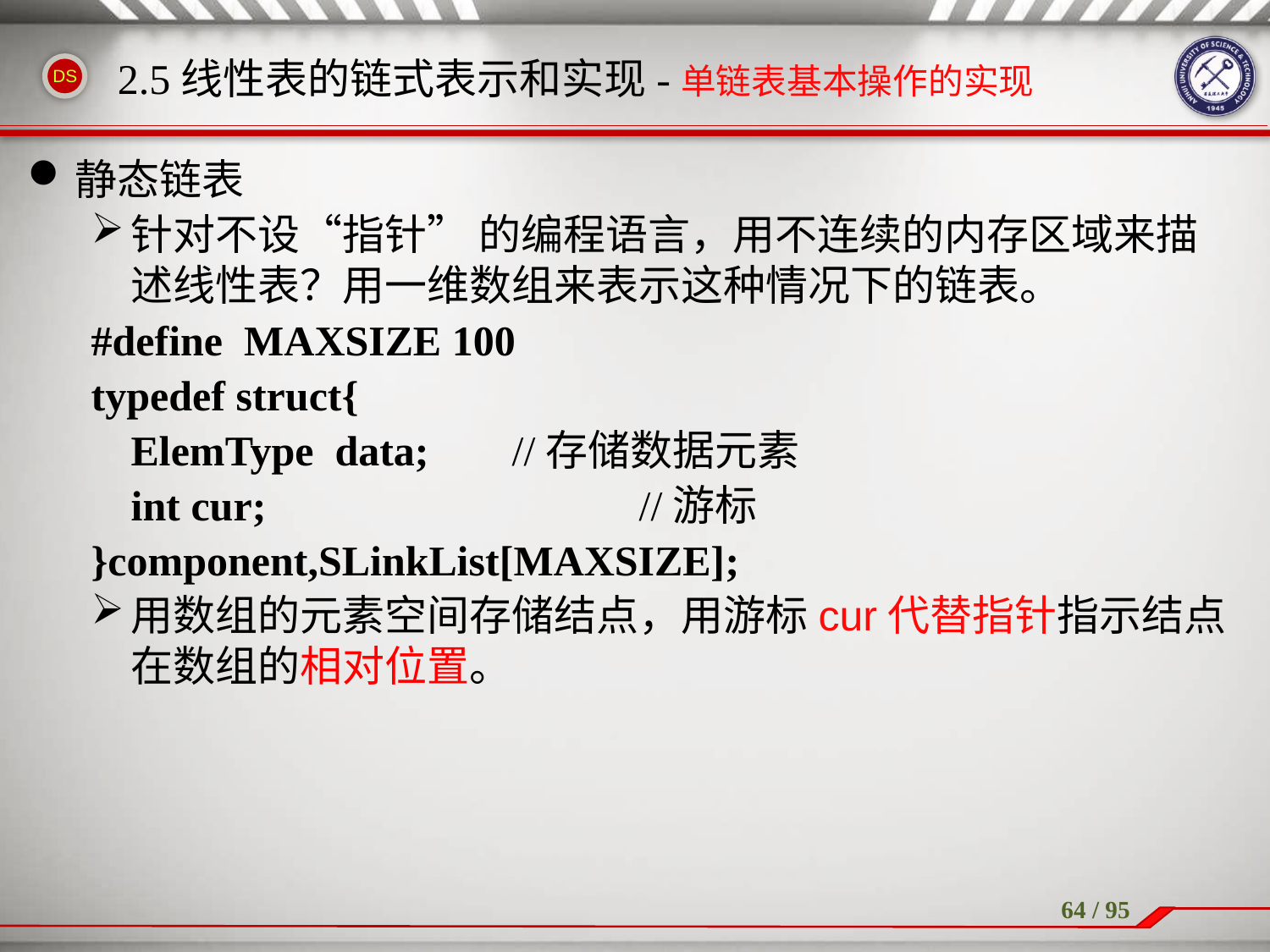

# 2.5线性表的链式表示和实现-单链表基本操作的实现
静态链表
针对不设“指针” 的编程语言，用不连续的内存区域来描述线性表？用一维数组来表示这种情况下的链表。
#define  MAXSIZE 100
typedef struct{
	ElemType  data;	//存储数据元素
	int cur;			//游标
}component,SLinkList[MAXSIZE];
用数组的元素空间存储结点，用游标cur代替指针指示结点在数组的相对位置。